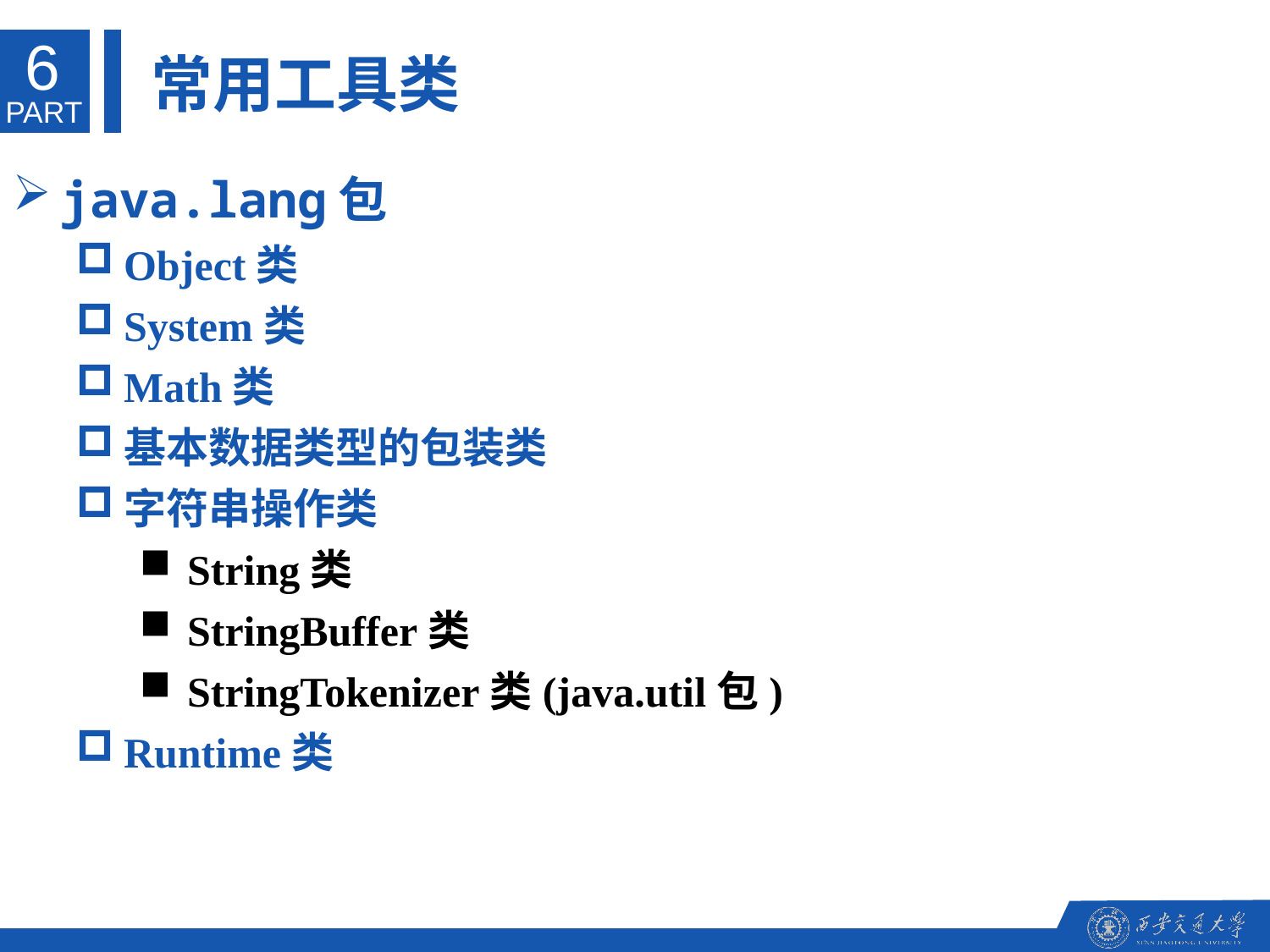

6
常用工具类
PART
java.lang包
Object类
System类
Math类
基本数据类型的包装类
字符串操作类
String类
StringBuffer类
StringTokenizer类(java.util包)
Runtime类